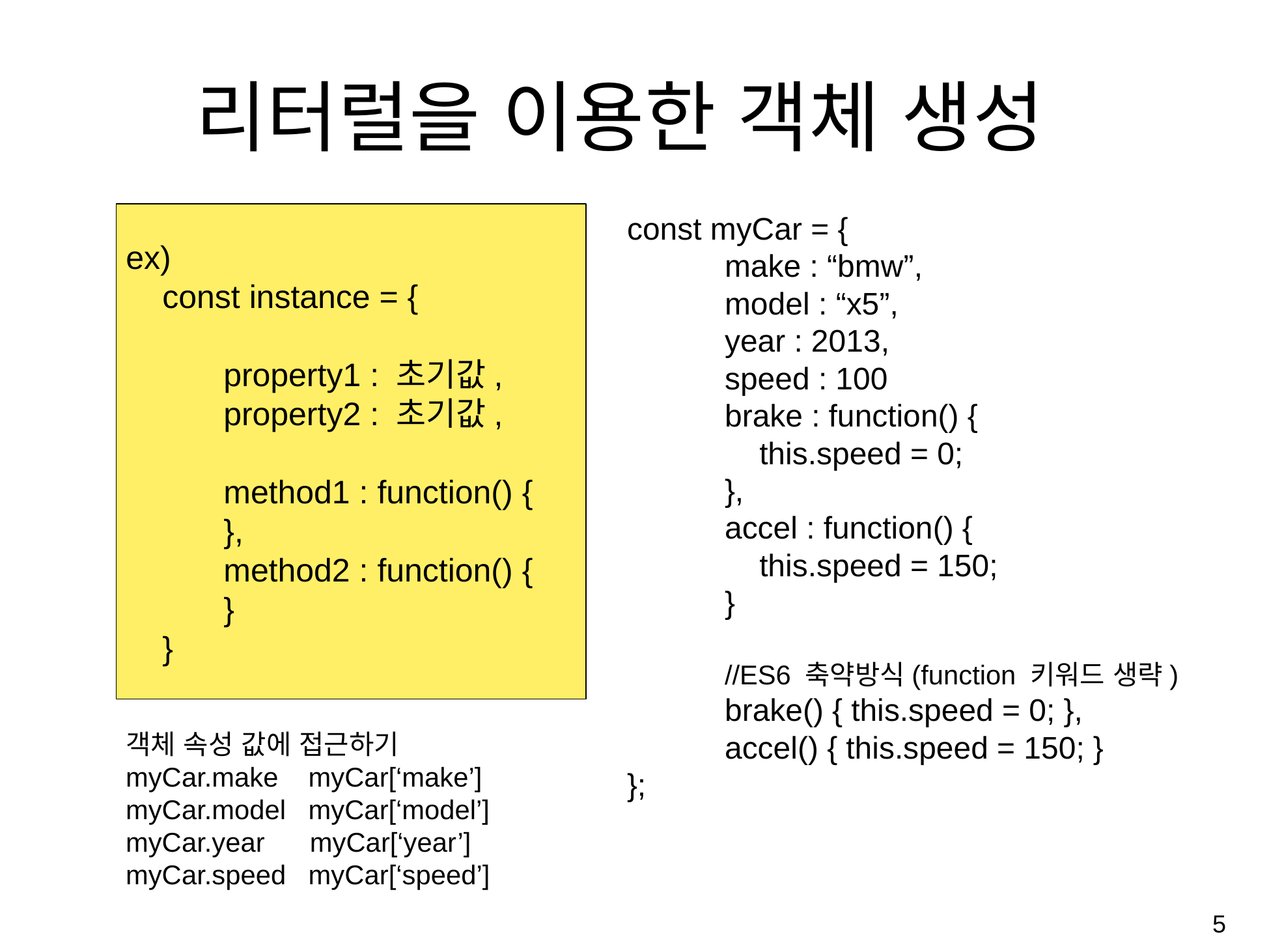

# 리터럴을 이용한 객체 생성
ex)
    const instance = {

	property1 : 초기값,
	property2 : 초기값,

	method1 : function() {
  	},
  	method2 : function() {
  	}
    }
const myCar = {
	make : “bmw”,
	model : “x5”,
  	year : 2013,
	speed : 100
	brake : function() {
	    this.speed = 0;
	},
	accel : function() {
 	    this.speed = 150;
  	}

	//ES6 축약방식(function 키워드 생략)
	brake() { this.speed = 0; },
	accel() { this.speed = 150; }
};
객체 속성 값에 접근하기
myCar.make    myCar[‘make’]
myCar.model   myCar[‘model’]
myCar.year      myCar[‘year’]
myCar.speed   myCar[‘speed’]
5